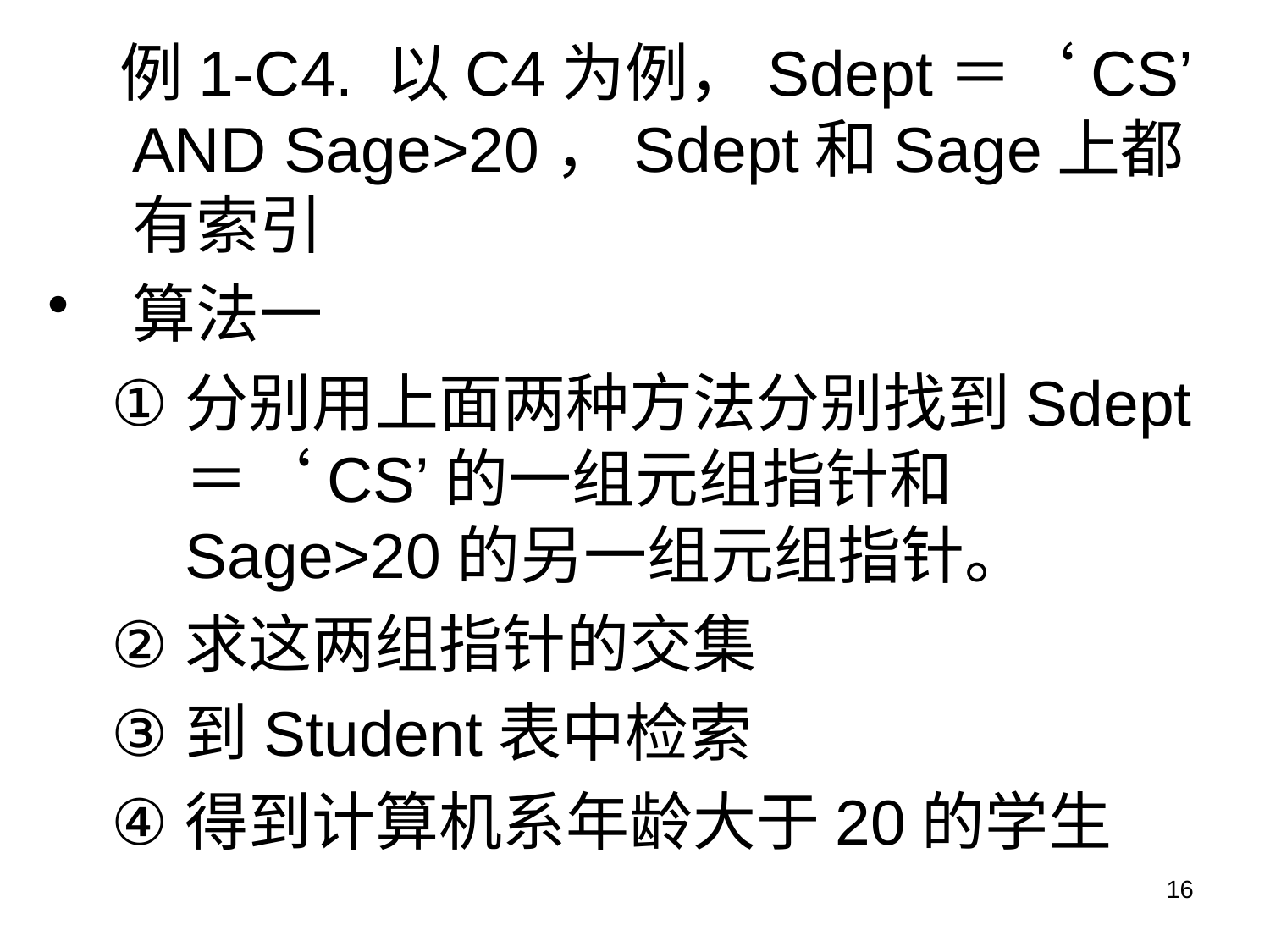

例1-C4. 以C4为例，Sdept＝‘CS’ AND Sage>20，Sdept和Sage上都有索引
算法一
分别用上面两种方法分别找到Sdept＝‘CS’的一组元组指针和Sage>20的另一组元组指针。
求这两组指针的交集
到Student表中检索
得到计算机系年龄大于20的学生

16